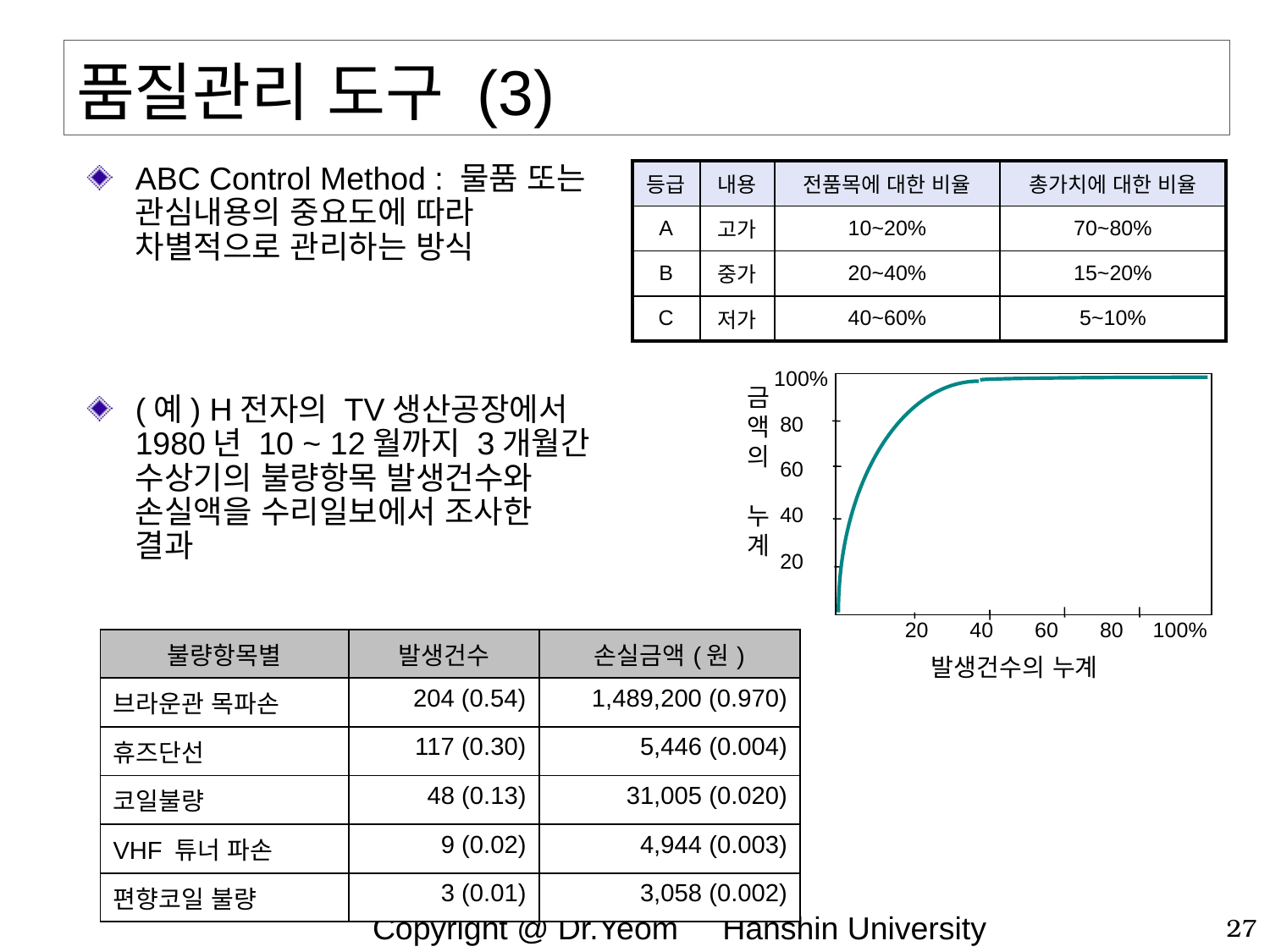

# 품질관리 도구 (3)
ABC Control Method : 물품 또는 관심내용의 중요도에 따라 차별적으로 관리하는 방식

(예) H전자의 TV생산공장에서 1980년 10 ~ 12월까지 3개월간 수상기의 불량항목 발생건수와 손실액을 수리일보에서 조사한 결과
| 등급 | 내용 | 전품목에 대한 비율 | 총가치에 대한 비율 |
| --- | --- | --- | --- |
| A | 고가 | 10~20% | 70~80% |
| B | 중가 | 20~40% | 15~20% |
| C | 저가 | 40~60% | 5~10% |
100%

 80

 60

 40

 20
금
액
의

누
계

 20       40       60       80     100%
발생건수의 누계
| 불량항목별 | 발생건수 | 손실금액(원) |
| --- | --- | --- |
| 브라운관 목파손 | 204 (0.54) | 1,489,200 (0.970) |
| 휴즈단선 | 117 (0.30) | 5,446 (0.004) |
| 코일불량 | 48 (0.13) | 31,005 (0.020) |
| VHF 튜너 파손 | 9 (0.02) | 4,944 (0.003) |
| 편향코일 불량 | 3 (0.01) | 3,058 (0.002) |
27